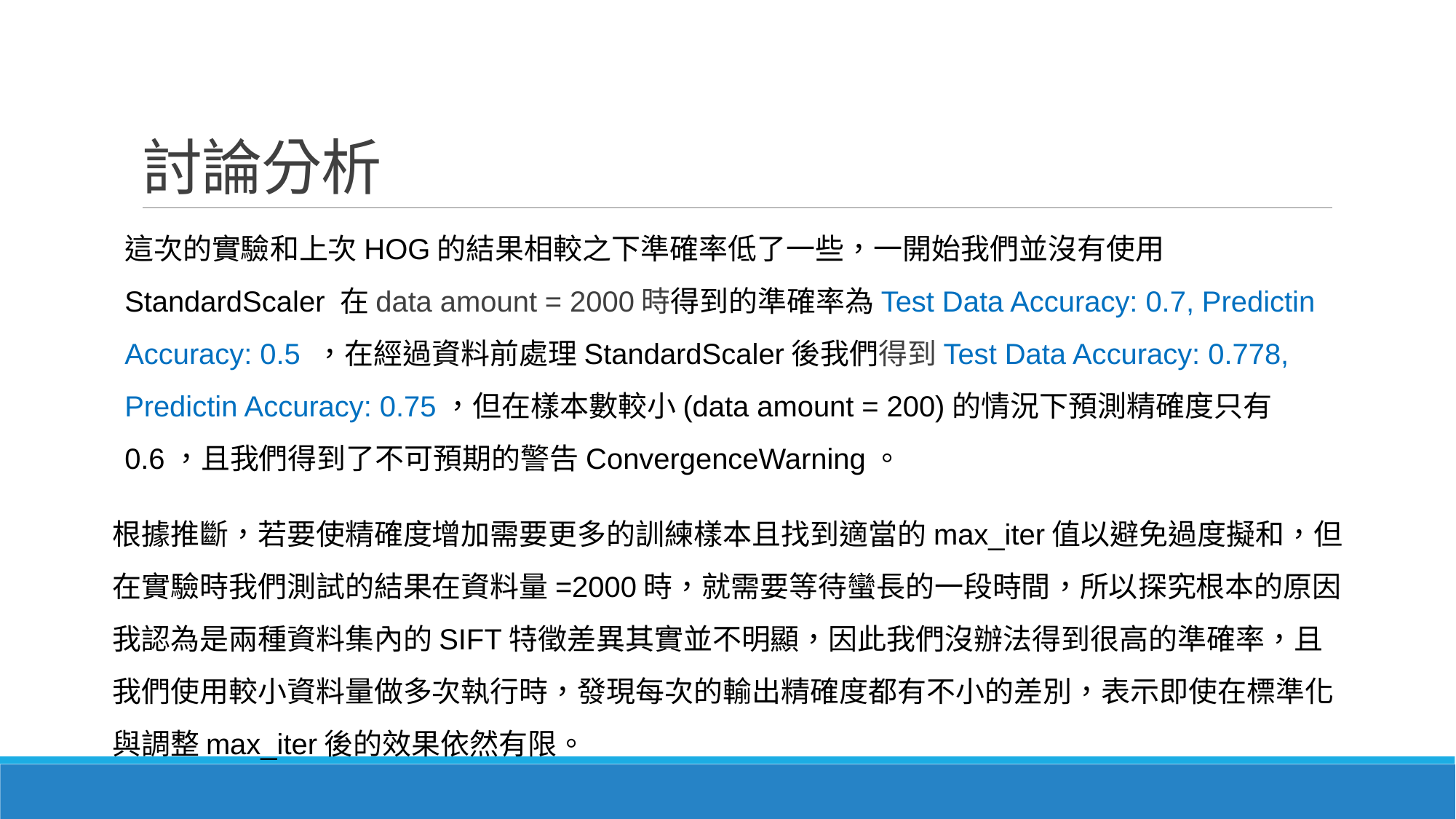

# 討論分析
這次的實驗和上次HOG的結果相較之下準確率低了一些，一開始我們並沒有使用 StandardScaler 在data amount = 2000時得到的準確率為Test Data Accuracy: 0.7, Predictin Accuracy: 0.5 ，在經過資料前處理StandardScaler後我們得到Test Data Accuracy: 0.778, Predictin Accuracy: 0.75，但在樣本數較小(data amount = 200)的情況下預測精確度只有0.6，且我們得到了不可預期的警告ConvergenceWarning。
根據推斷，若要使精確度增加需要更多的訓練樣本且找到適當的max_iter值以避免過度擬和，但在實驗時我們測試的結果在資料量=2000時，就需要等待蠻長的一段時間，所以探究根本的原因我認為是兩種資料集內的SIFT特徵差異其實並不明顯，因此我們沒辦法得到很高的準確率，且我們使用較小資料量做多次執行時，發現每次的輸出精確度都有不小的差別，表示即使在標準化與調整max_iter後的效果依然有限。